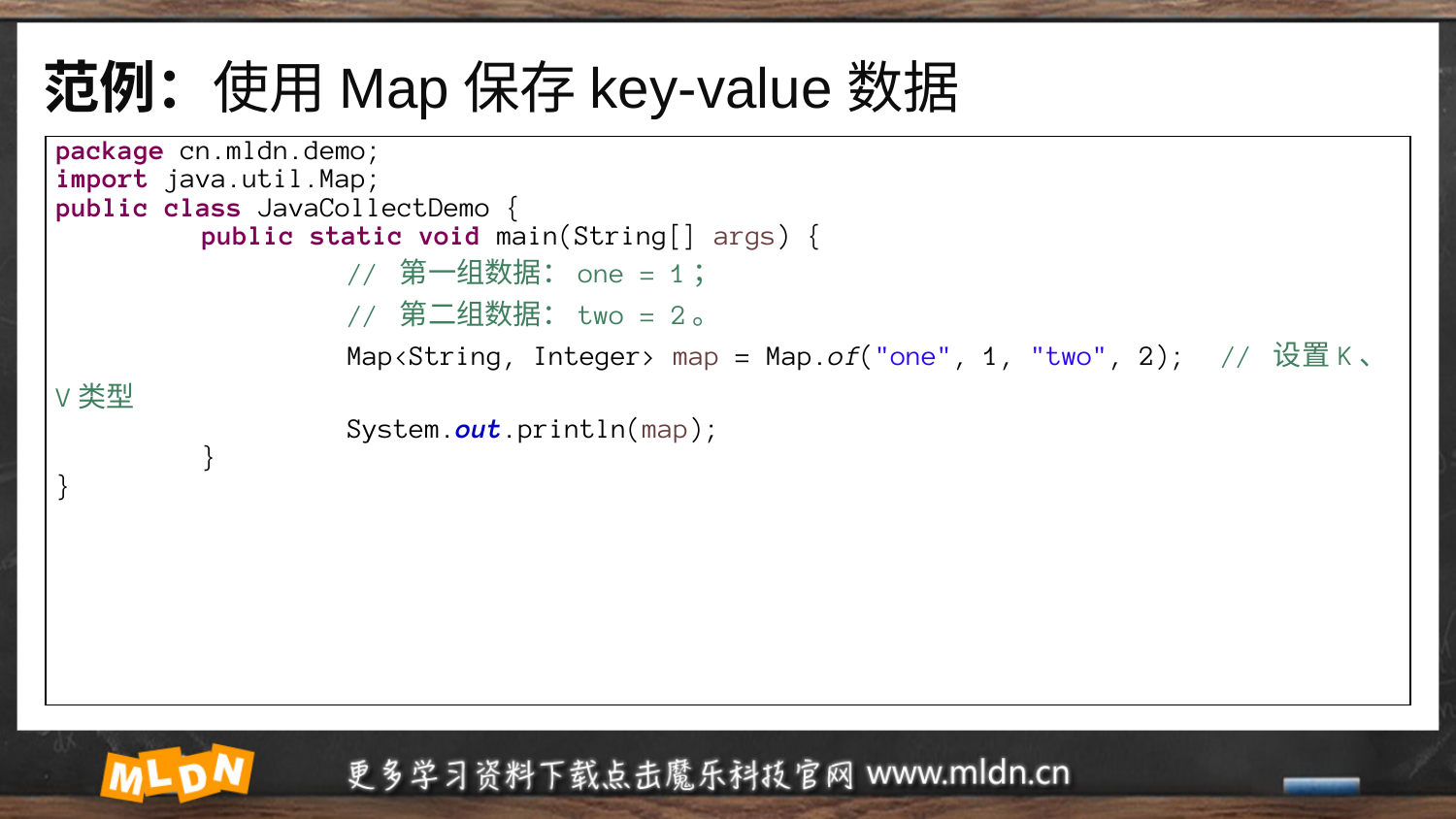

# 范例：使用Map保存key-value数据
| package cn.mldn.demo; import java.util.Map; public class JavaCollectDemo { public static void main(String[] args) { // 第一组数据：one = 1； // 第二组数据：two = 2。 Map<String, Integer> map = Map.of("one", 1, "two", 2); // 设置K、V类型 System.out.println(map); } } |
| --- |